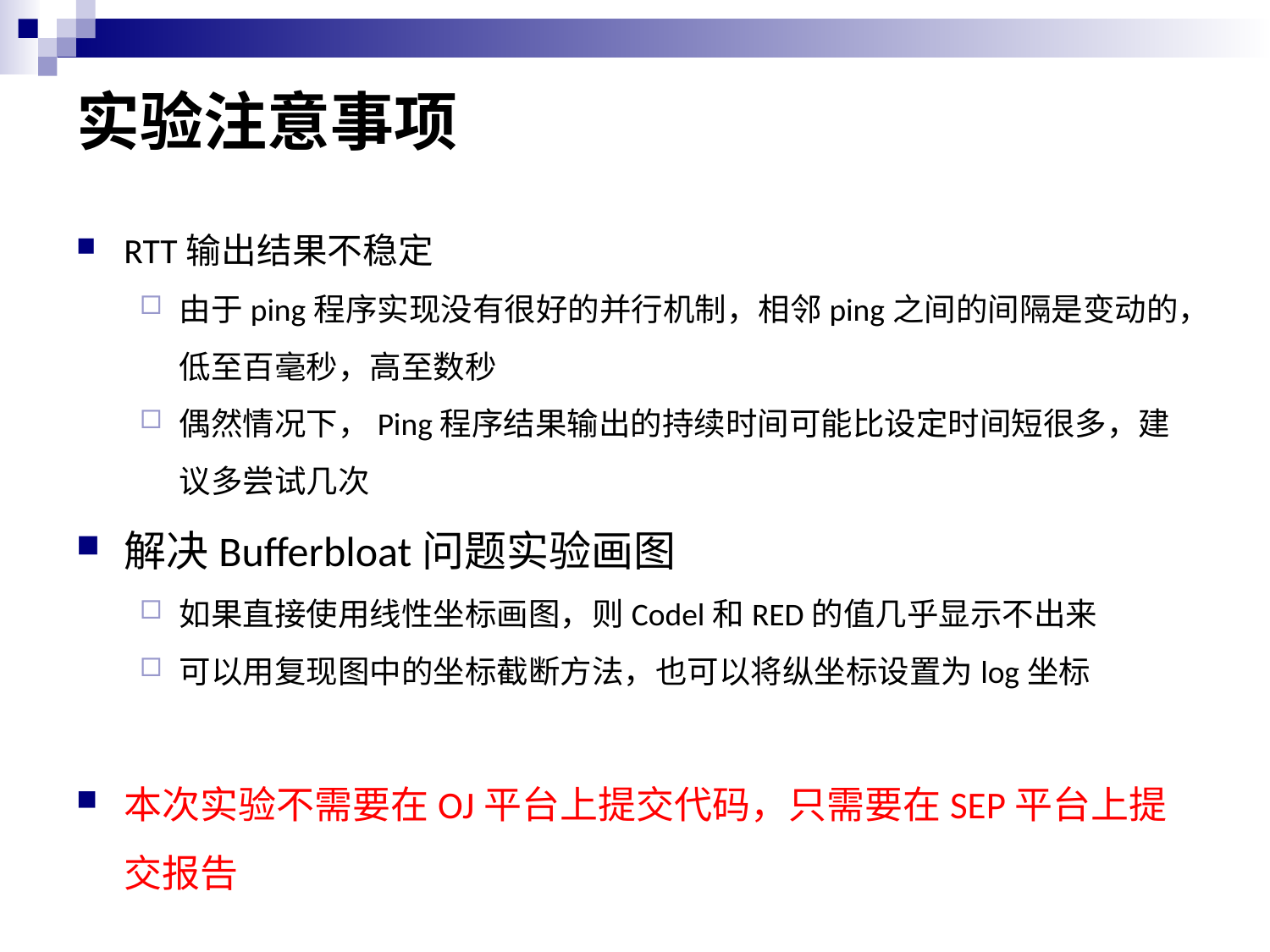

# 实验注意事项
RTT输出结果不稳定
由于ping程序实现没有很好的并行机制，相邻ping之间的间隔是变动的，低至百毫秒，高至数秒
偶然情况下，Ping程序结果输出的持续时间可能比设定时间短很多，建议多尝试几次
解决Bufferbloat问题实验画图
如果直接使用线性坐标画图，则Codel和RED的值几乎显示不出来
可以用复现图中的坐标截断方法，也可以将纵坐标设置为log坐标

本次实验不需要在OJ平台上提交代码，只需要在SEP平台上提交报告
31